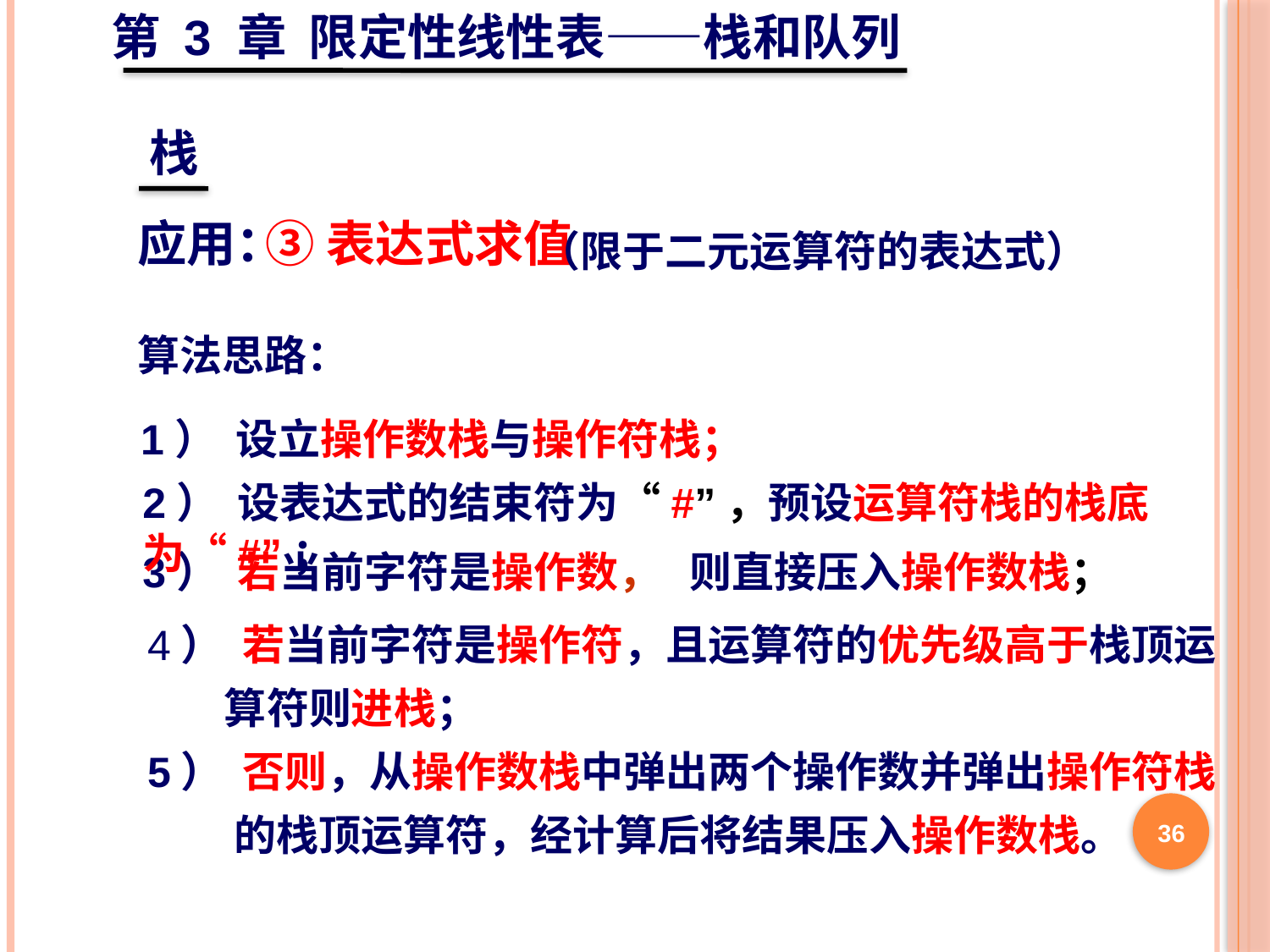

第 3 章  限定性线性表——栈和队列
栈
应用：
③表达式求值
（限于二元运算符的表达式）
算法思路：
1）  设立操作数栈与操作符栈；
2）  设表达式的结束符为“#”，预设运算符栈的栈底为“#”；
3）  若当前字符是操作数，   则直接压入操作数栈；
4）  若当前字符是操作符，且运算符的优先级高于栈顶运
       算符则进栈；
5）  否则，从操作数栈中弹出两个操作数并弹出操作符栈
        的栈顶运算符，经计算后将结果压入操作数栈。
36